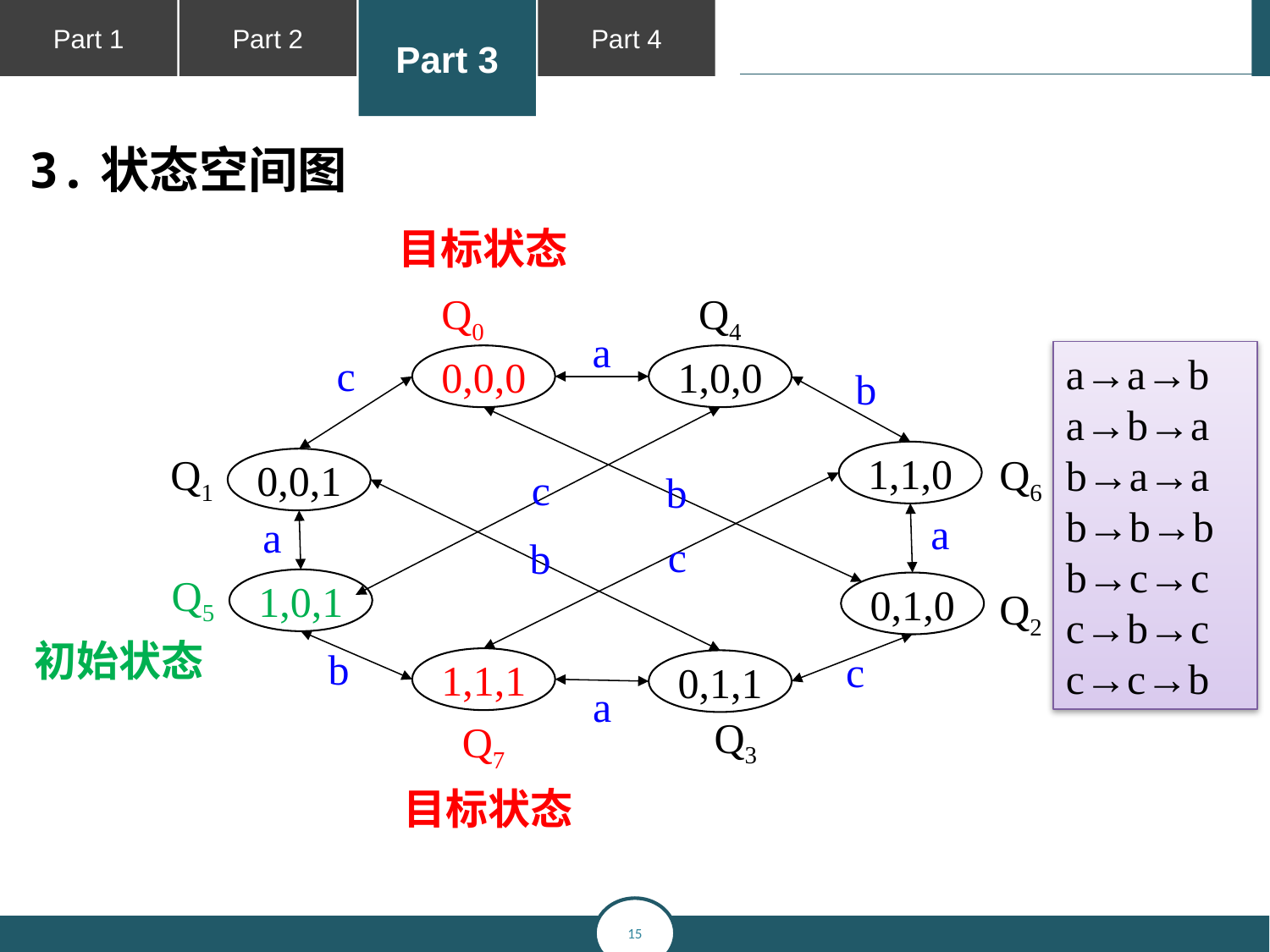

3.状态空间图

目标状态
Q4
Q0
a
a→a→b
a→b→a
b→a→a
b→b→b
b→c→c
c→b→c
c→c→b
c
0,0,0
1,0,0
b
1,1,0
Q1
Q6
中间
状态
0,0,1
c
b
a
a
c
b
Q5
1,0,1
0,1,0
Q2
初始状态
b
c
1,1,1
0,1,1
a
Q3
Q7
目标状态